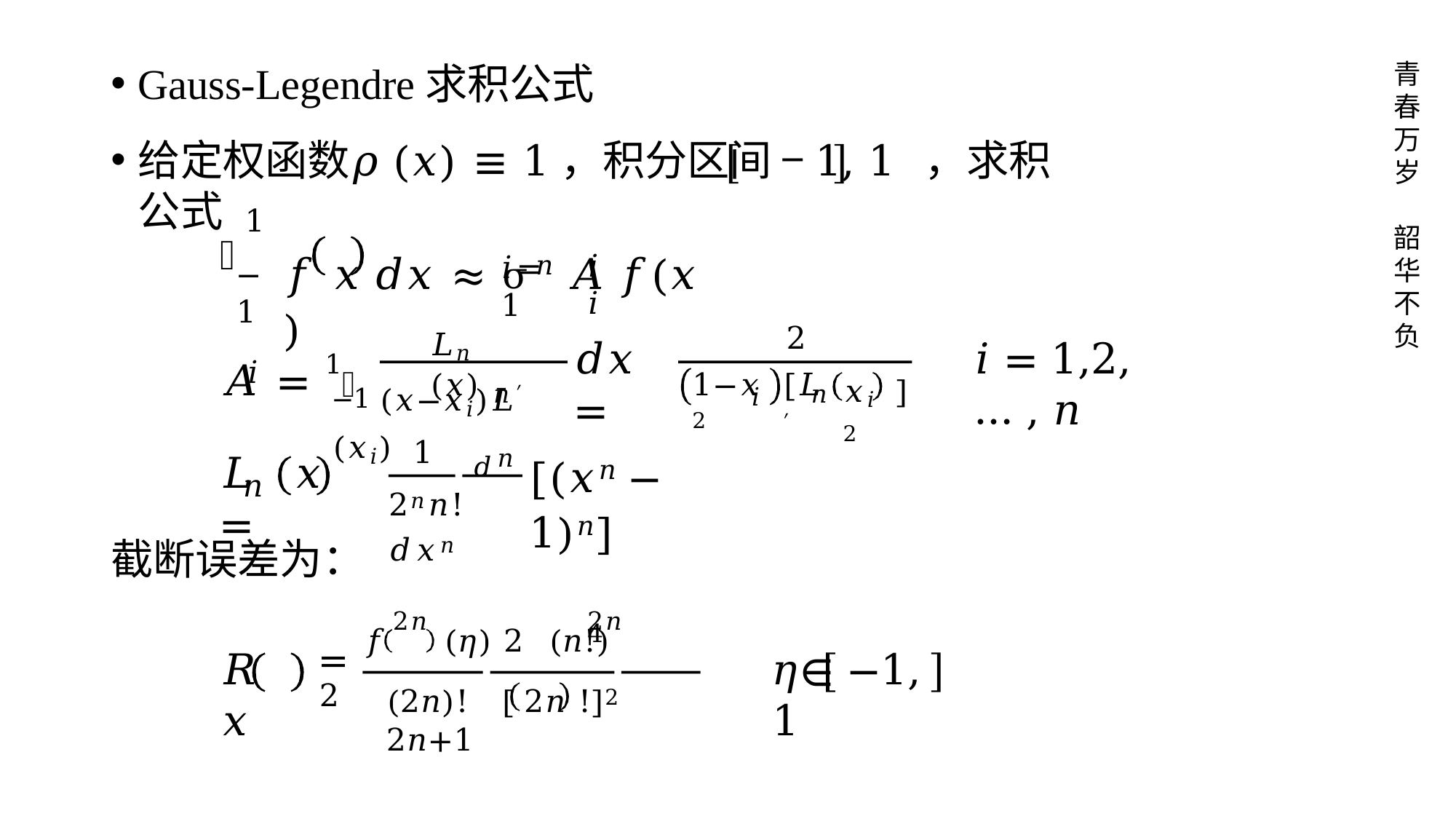

Gauss-Legendre求积公式
给定权函数𝜌(𝑥) ≡ 1，积分区间 −1, 1 ，求积公式
青 春 万 岁

1
׬
韶 华 不 负
𝑓	𝑥	𝑑𝑥 ≈ σ𝑛	𝐴 𝑓(𝑥 )

𝑖	𝑖
𝑖=1
−1
𝐿𝑛 (𝑥)
2
𝐴	= ׬1
𝑑𝑥 =
𝑖 = 1,2, … , 𝑛
𝑖

−1 (𝑥−𝑥𝑖)𝐿′ (𝑥𝑖)
1−𝑥2
[𝐿′
𝑥𝑖 ]2

𝑛
𝑛
𝑖
𝑑𝑛
1
𝐿	𝑥	=
[(𝑥𝑛 − 1)𝑛]

𝑛

2𝑛𝑛! 𝑑𝑥𝑛
截断误差为：
2𝑛	2𝑛	4
= 𝑓	(𝜂) 2	(𝑛!)	2

𝑅	𝑥
𝜂∈ −1, 1

(2𝑛)!	[ 2𝑛 !]2 2𝑛+1